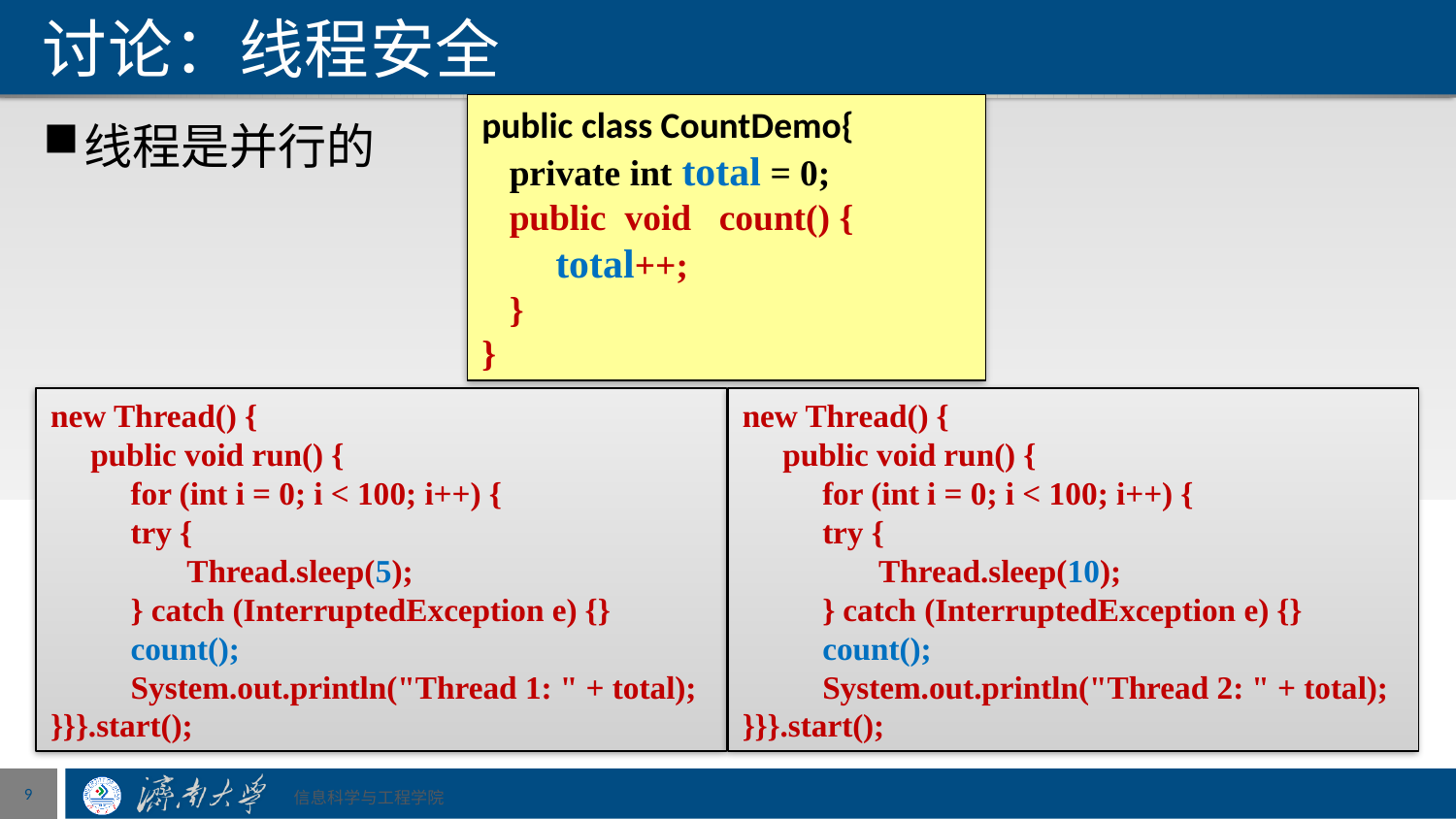

# 讨论：线程安全
public class CountDemo{
   private int total = 0;
   public  void   count() {
        total++;
   }
}
线程是并行的
new Thread() {
     public void run() {
          for (int i = 0; i < 100; i++) {
          try {
                 Thread.sleep(5);
          } catch (InterruptedException e) {}
          count();
          System.out.println("Thread 1: " + total);
}}}.start();
new Thread() {
     public void run() {
          for (int i = 0; i < 100; i++) {
          try {
                 Thread.sleep(10);
          } catch (InterruptedException e) {}
          count();
          System.out.println("Thread 2: " + total);
}}}.start();